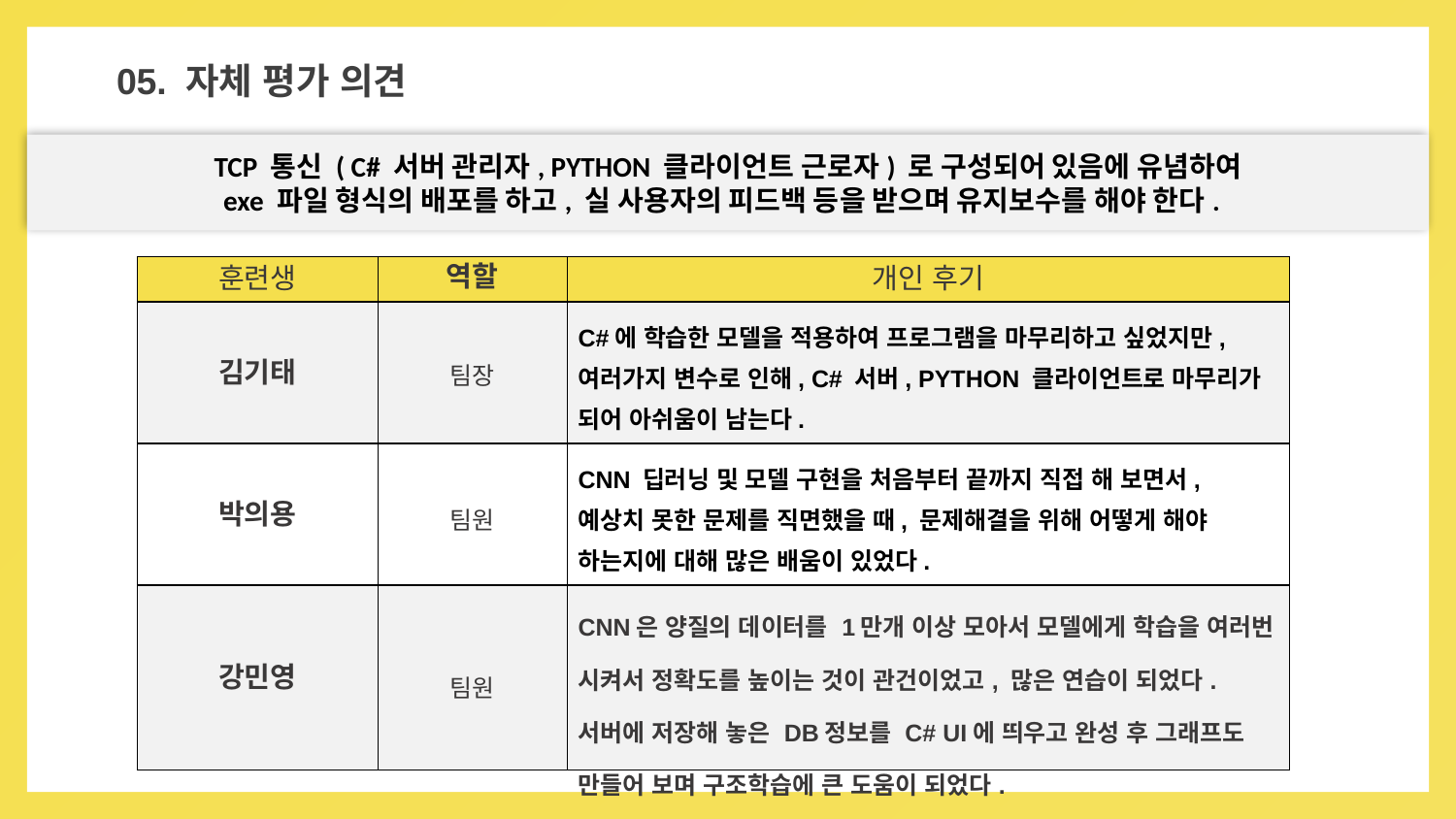

04

05. 자체 평가 의견
TCP 통신 ( C# 서버 관리자, PYTHON 클라이언트 근로자) 로 구성되어 있음에 유념하여
exe 파일 형식의 배포를 하고, 실 사용자의 피드백 등을 받으며 유지보수를 해야 한다.
| 훈련생 | 역할 | 개인 후기 |
| --- | --- | --- |
| 김기태 | 팀장 | C#에 학습한 모델을 적용하여 프로그램을 마무리하고 싶었지만, 여러가지 변수로 인해, C# 서버, PYTHON 클라이언트로 마무리가 되어 아쉬움이 남는다. |
| 박의용 | 팀원 | CNN 딥러닝 및 모델 구현을 처음부터 끝까지 직접 해 보면서, 예상치 못한 문제를 직면했을 때, 문제해결을 위해 어떻게 해야 하는지에 대해 많은 배움이 있었다. |
| 강민영 | 팀원 | CNN은 양질의 데이터를 1만개 이상 모아서 모델에게 학습을 여러번 시켜서 정확도를 높이는 것이 관건이었고, 많은 연습이 되었다. 서버에 저장해 놓은 DB정보를 C# UI에 띄우고 완성 후 그래프도 만들어 보며 구조학습에 큰 도움이 되었다. |